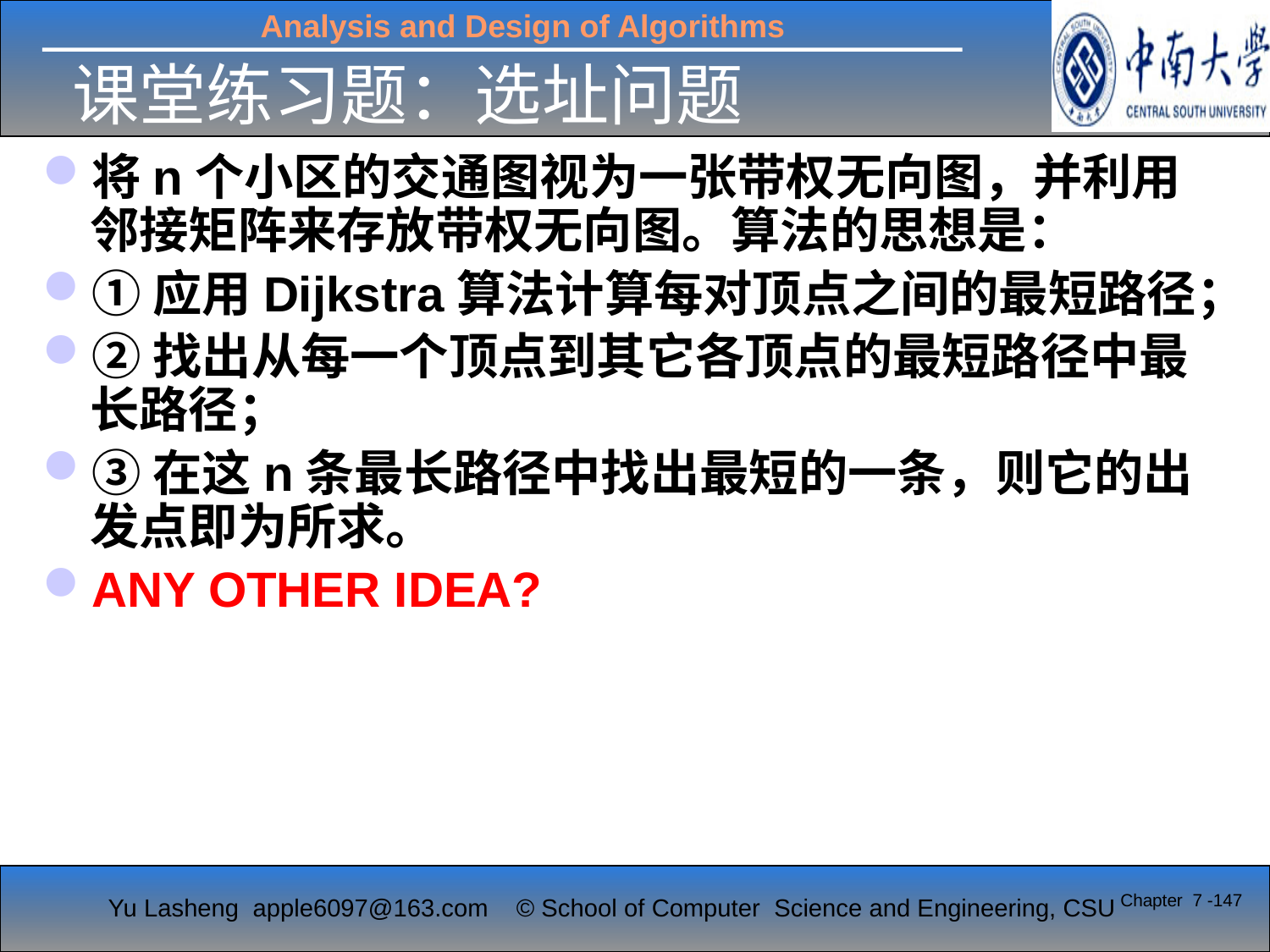

# 课堂练习题：选址问题
将n个小区的交通图视为一张带权无向图，并利用邻接矩阵来存放带权无向图。算法的思想是：
①应用Dijkstra算法计算每对顶点之间的最短路径；
②找出从每一个顶点到其它各顶点的最短路径中最长路径；
③在这n条最长路径中找出最短的一条，则它的出发点即为所求。
ANY OTHER IDEA?
Chapter  7 -147